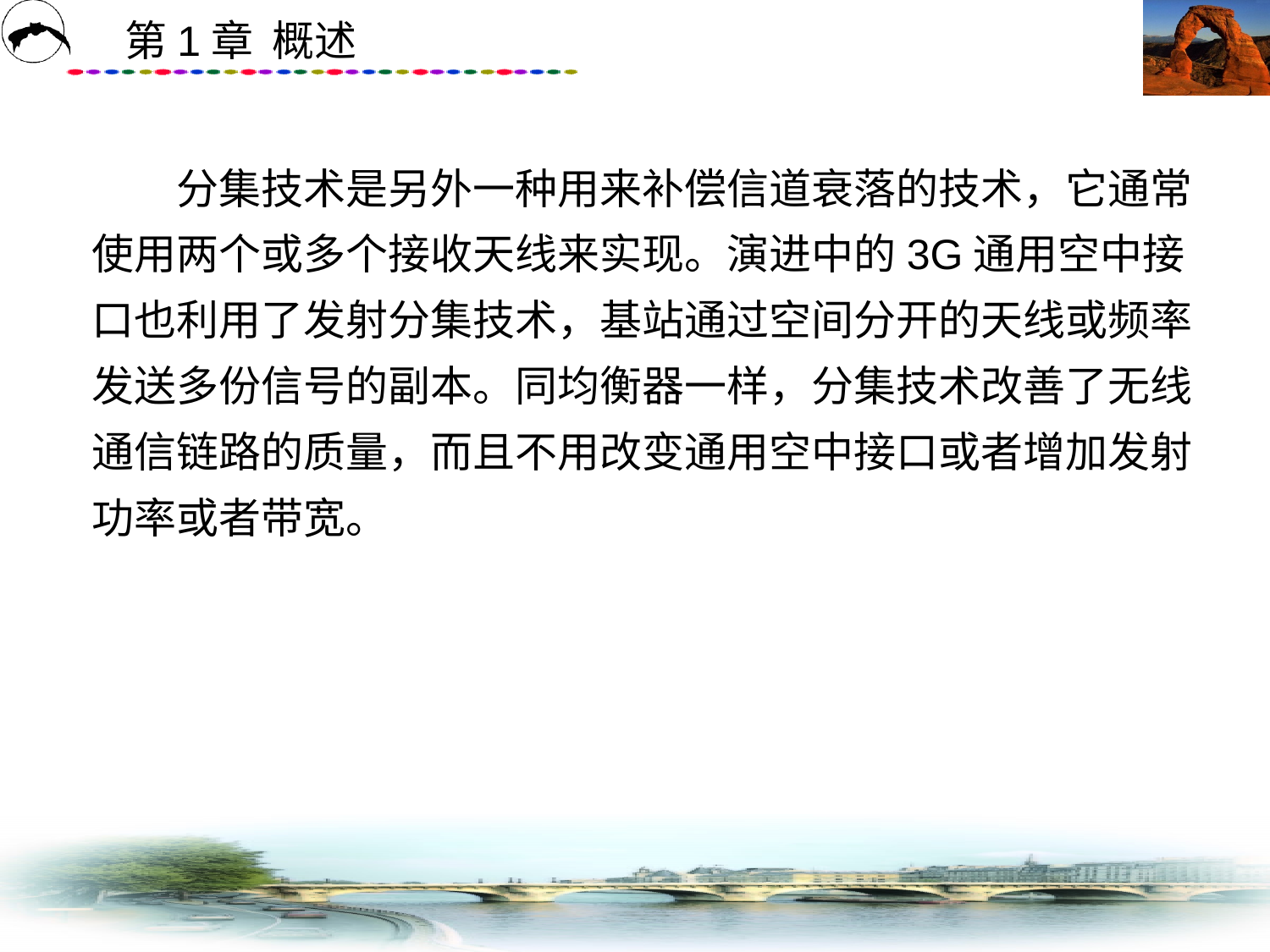

# 分集技术是另外一种用来补偿信道衰落的技术，它通常使用两个或多个接收天线来实现。演进中的3G通用空中接口也利用了发射分集技术，基站通过空间分开的天线或频率发送多份信号的副本。同均衡器一样，分集技术改善了无线通信链路的质量，而且不用改变通用空中接口或者增加发射功率或者带宽。